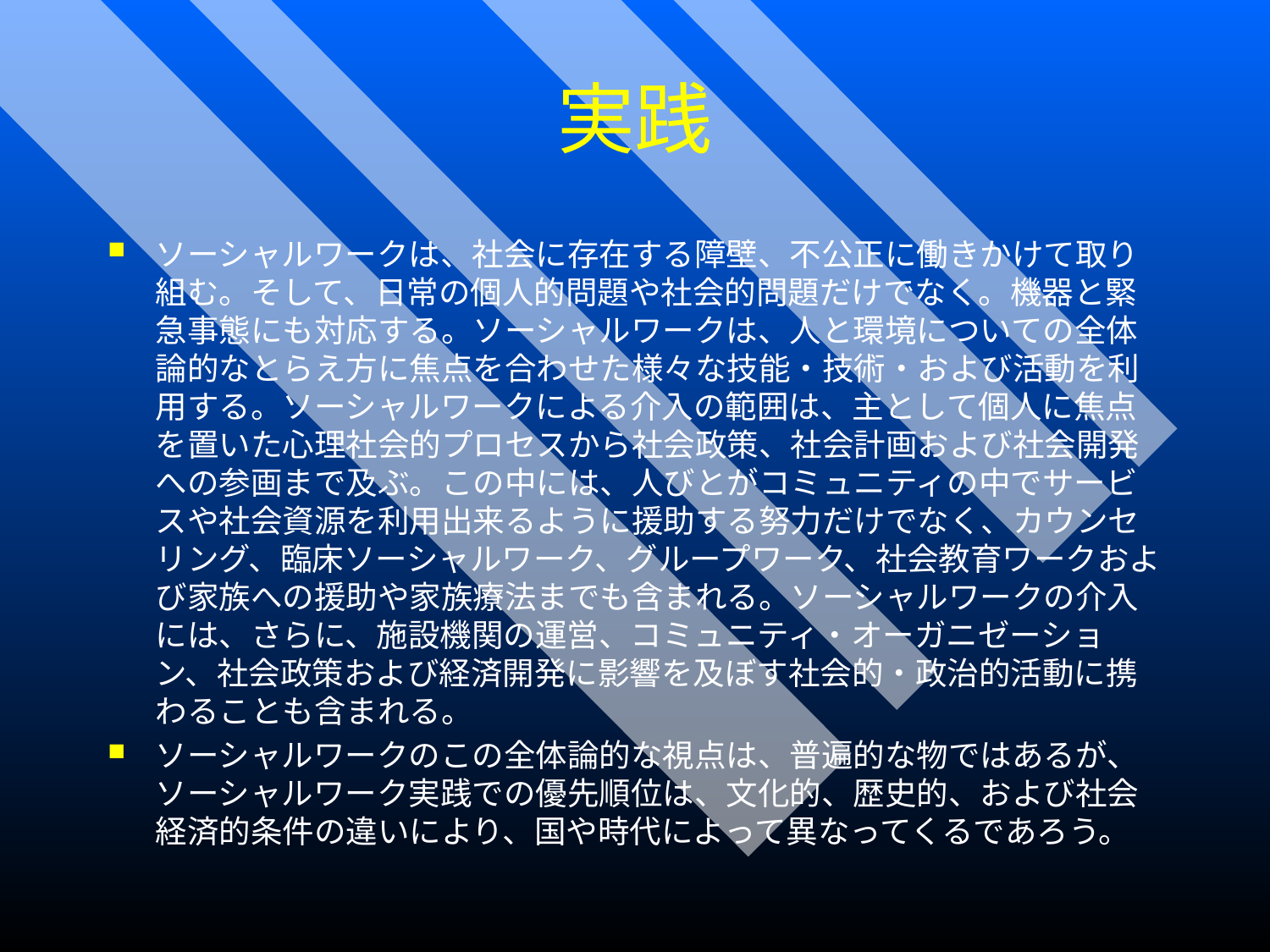

実践
ソーシャルワークは、社会に存在する障壁、不公正に働きかけて取り組む。そして、日常の個人的問題や社会的問題だけでなく。機器と緊急事態にも対応する。ソーシャルワークは、人と環境についての全体論的なとらえ方に焦点を合わせた様々な技能・技術・および活動を利用する。ソーシャルワークによる介入の範囲は、主として個人に焦点を置いた心理社会的プロセスから社会政策、社会計画および社会開発への参画まで及ぶ。この中には、人びとがコミュニティの中でサービスや社会資源を利用出来るように援助する努力だけでなく、カウンセリング、臨床ソーシャルワーク、グループワーク、社会教育ワークおよび家族への援助や家族療法までも含まれる。ソーシャルワークの介入には、さらに、施設機関の運営、コミュニティ・オーガニゼーション、社会政策および経済開発に影響を及ぼす社会的・政治的活動に携わることも含まれる。
ソーシャルワークのこの全体論的な視点は、普遍的な物ではあるが、ソーシャルワーク実践での優先順位は、文化的、歴史的、および社会経済的条件の違いにより、国や時代によって異なってくるであろう。